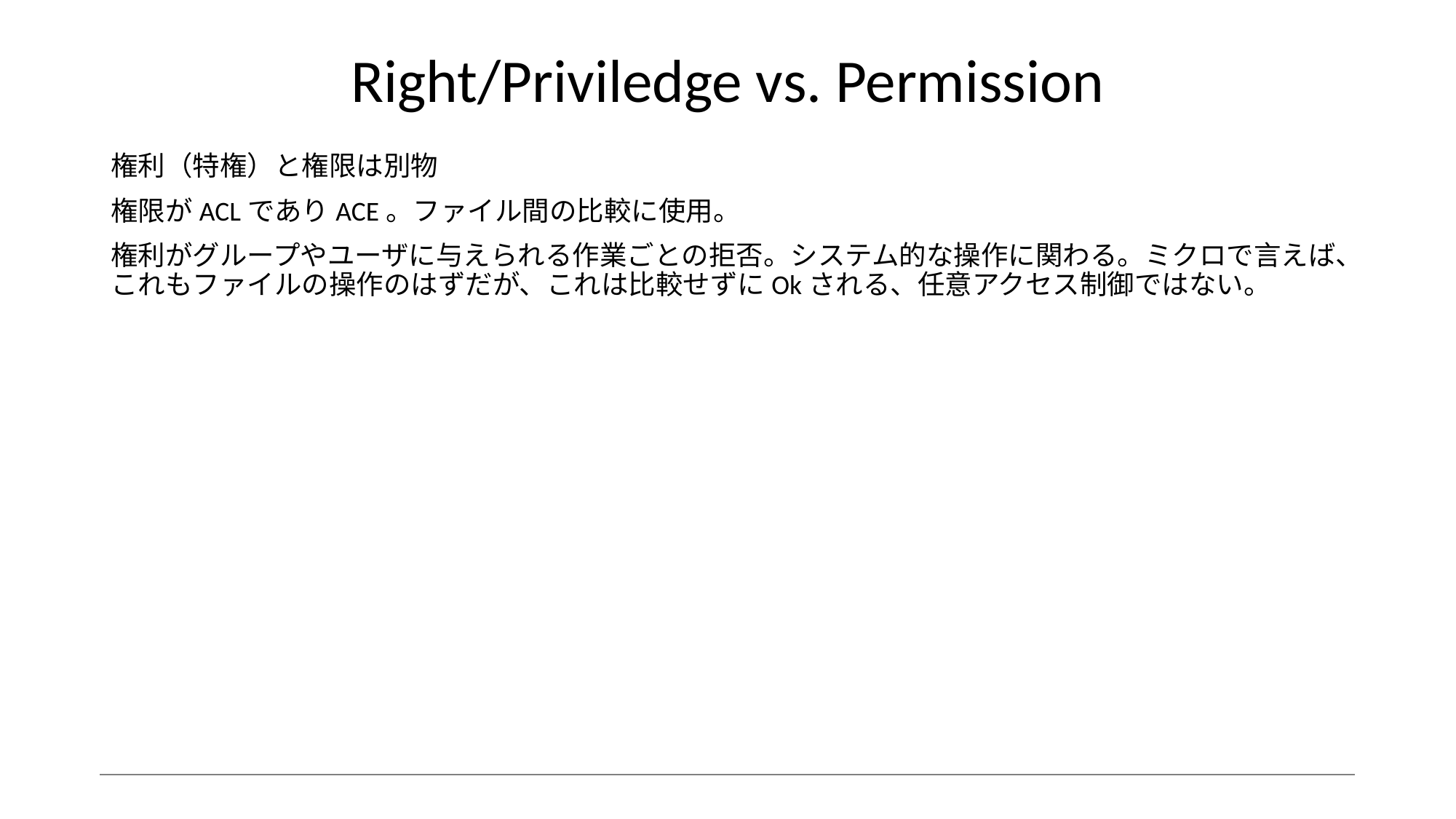

# Right/Priviledge vs. Permission
権利（特権）と権限は別物
権限がACLでありACE。ファイル間の比較に使用。
権利がグループやユーザに与えられる作業ごとの拒否。システム的な操作に関わる。ミクロで言えば、これもファイルの操作のはずだが、これは比較せずにOkされる、任意アクセス制御ではない。